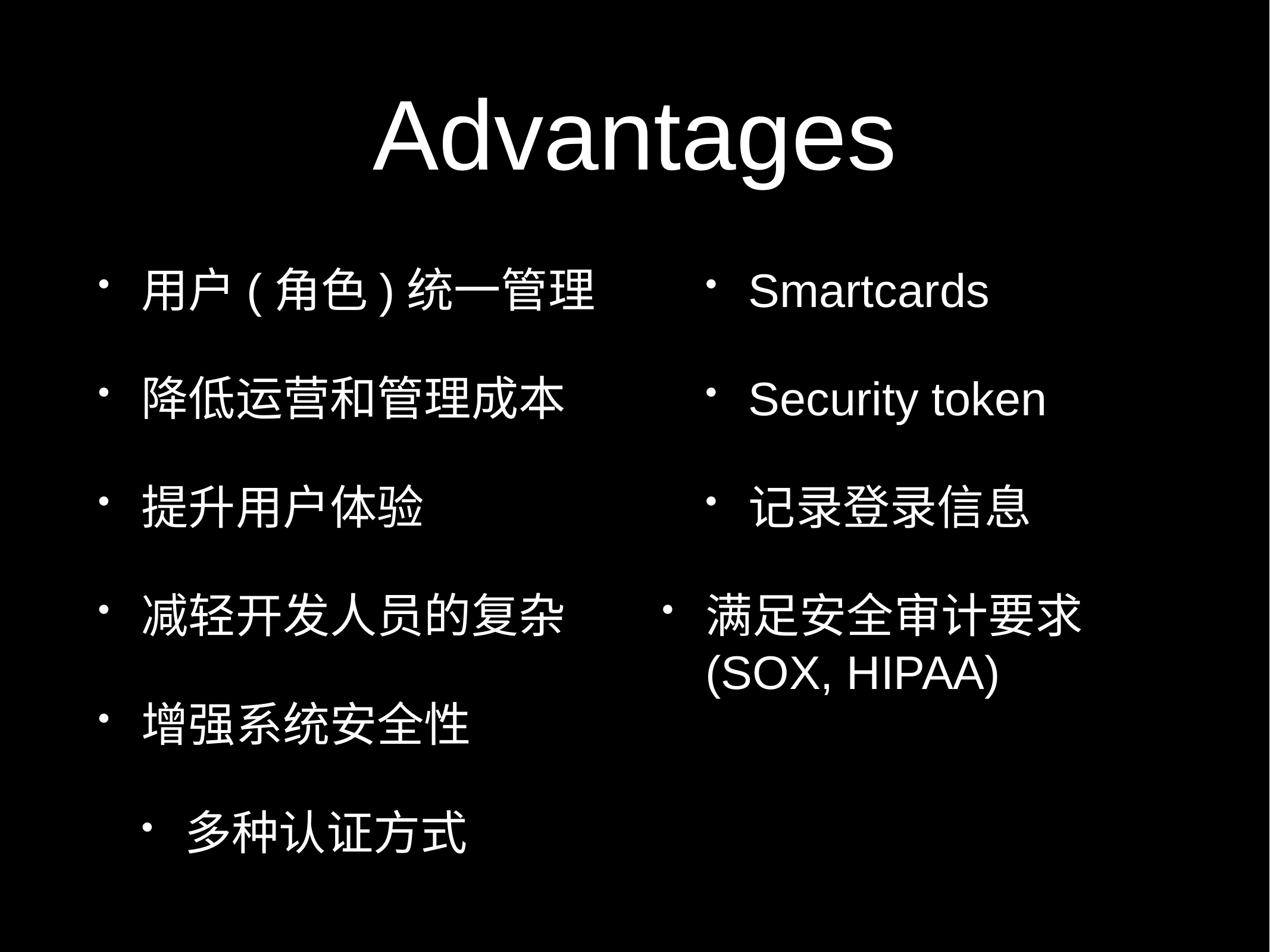

# Advantages
用户(角色)统一管理
降低运营和管理成本
提升用户体验
减轻开发人员的复杂
增强系统安全性
多种认证方式
Smartcards
Security token
记录登录信息
满足安全审计要求 (SOX, HIPAA)